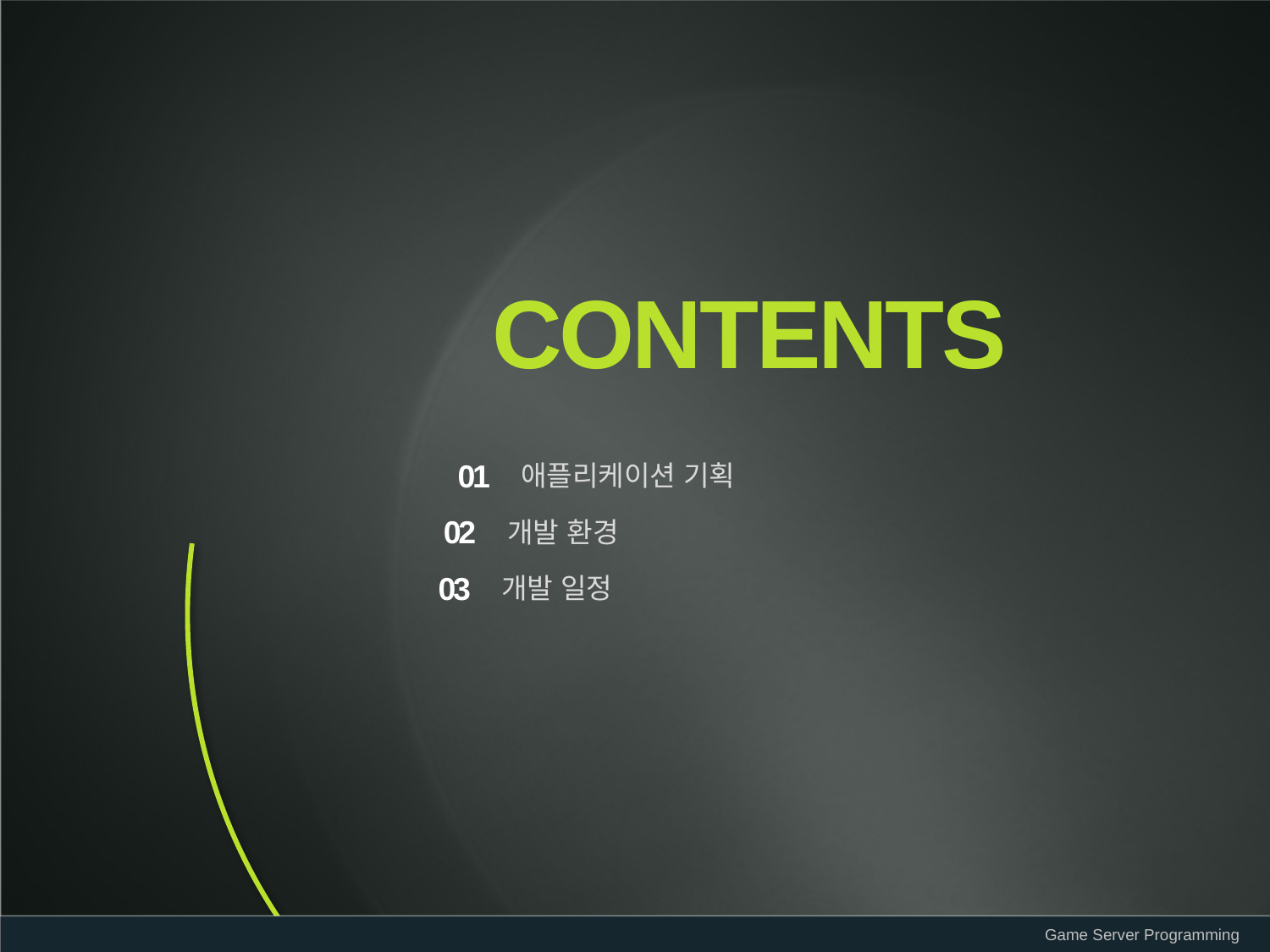

CONTENTS
01
애플리케이션 기획
02
개발 환경
03
개발 일정